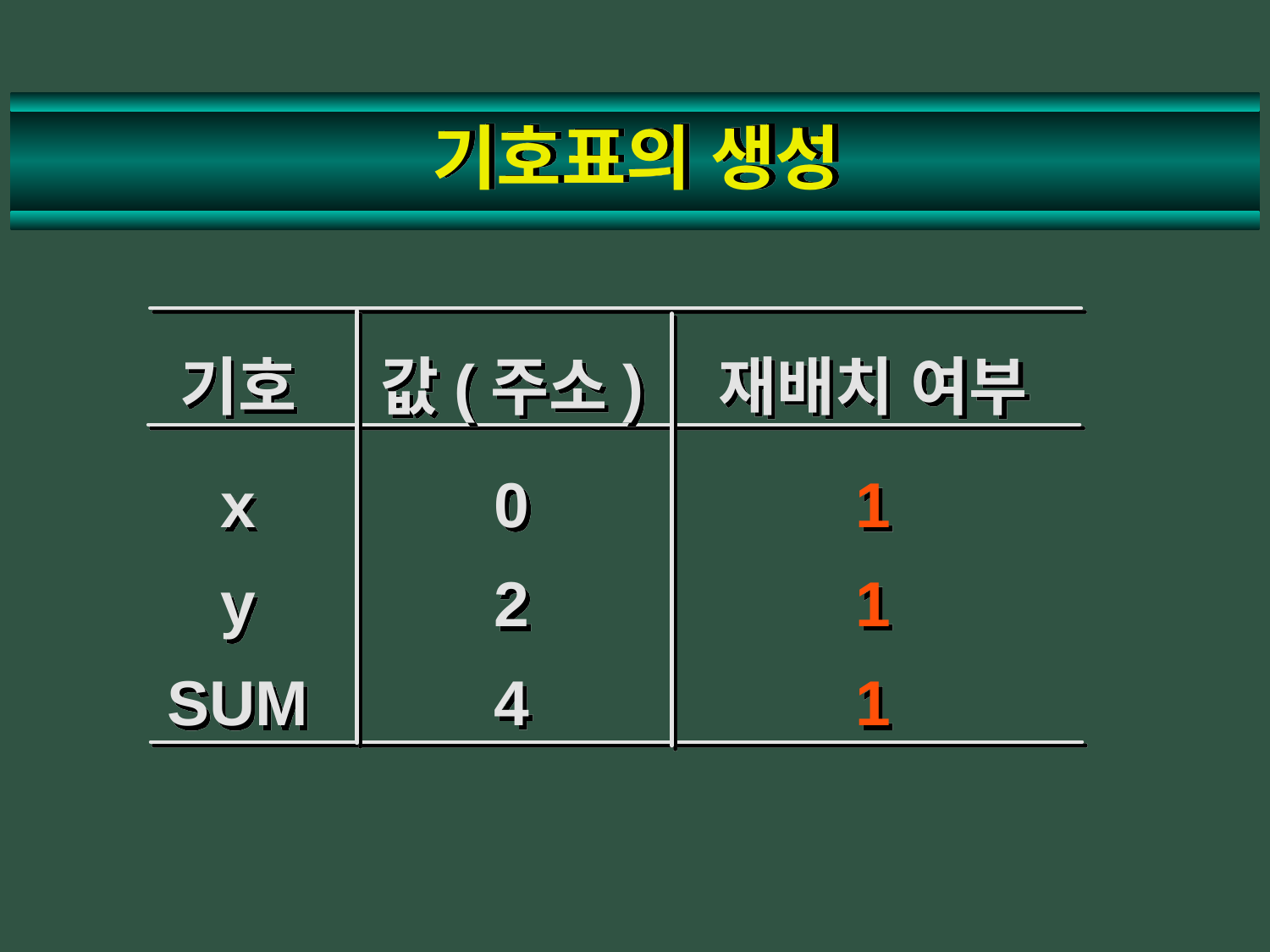

# 기호표의 생성

기호
x
y
SUM
값(주소)
0
2
4
재배치 여부
1
1
1